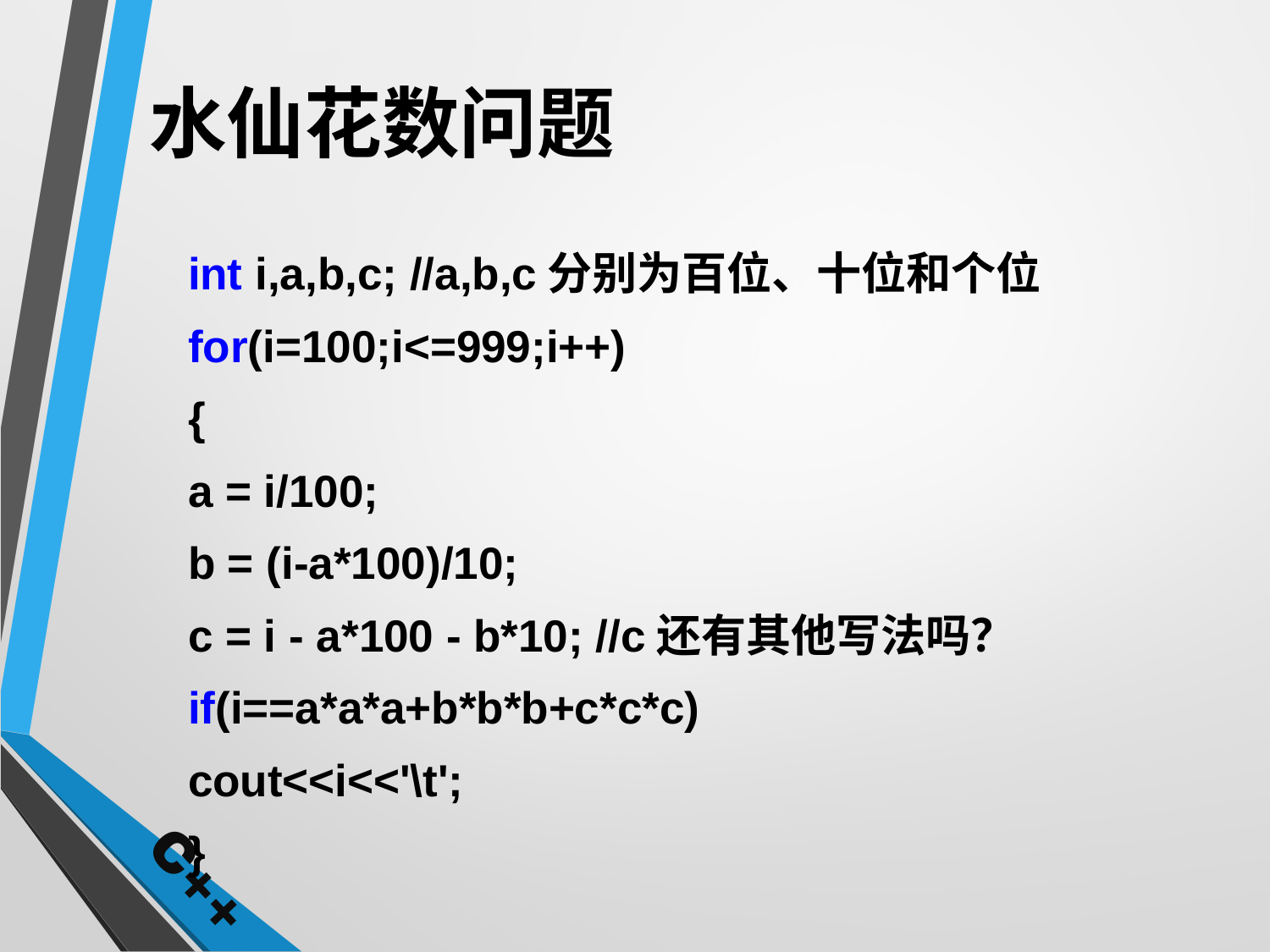

# 水仙花数问题
		int i,a,b,c; //a,b,c分别为百位、十位和个位
		for(i=100;i<=999;i++)
		{
			a = i/100;
			b = (i-a*100)/10;
			c = i - a*100 - b*10; //c还有其他写法吗？
			if(i==a*a*a+b*b*b+c*c*c)
				cout<<i<<'\t';
		}